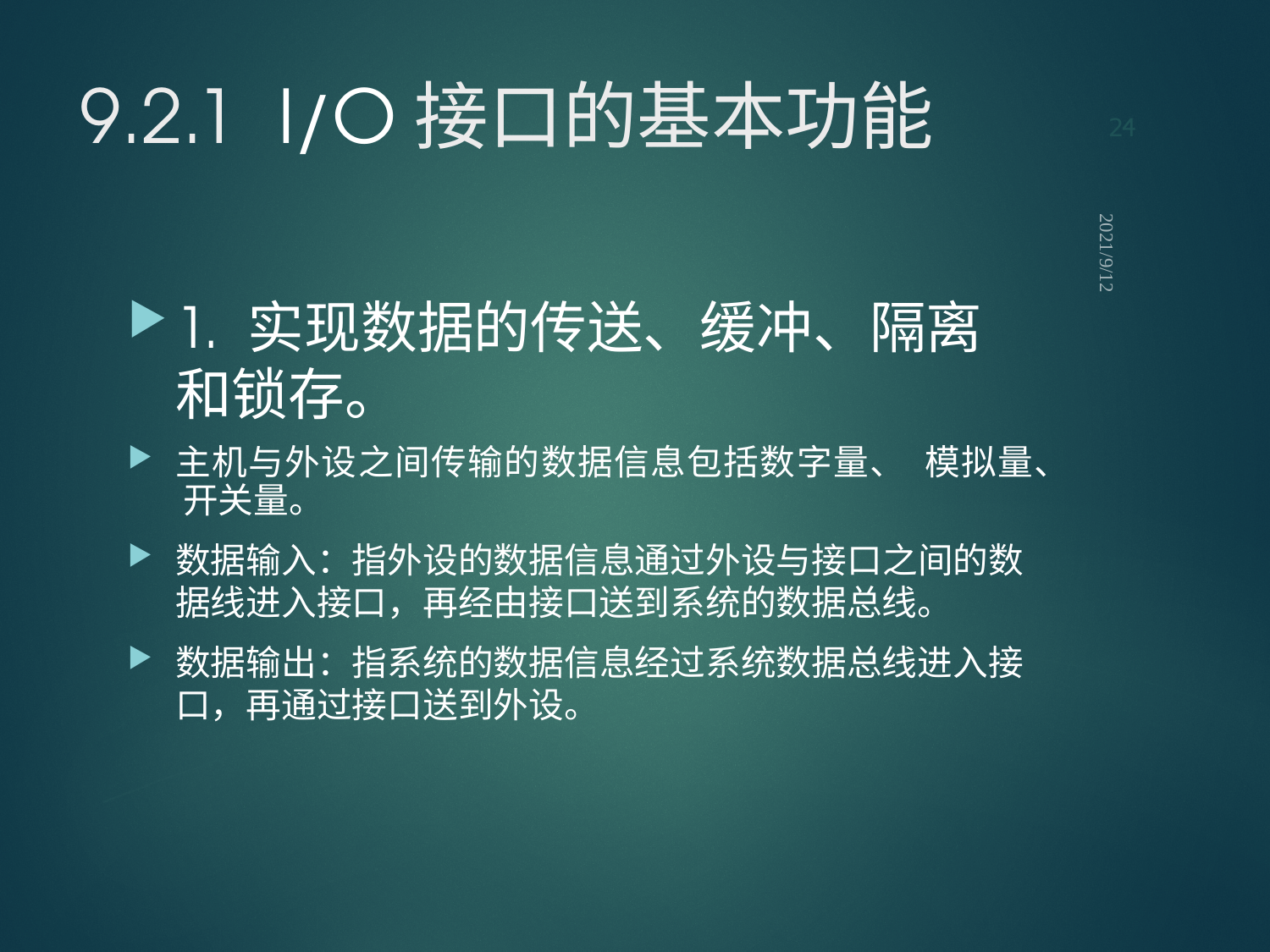

24
# 9.2.1  I/O接口的基本功能
2021/9/12
1. 实现数据的传送、缓冲、隔离和锁存。
主机与外设之间传输的数据信息包括数字量、  模拟量、 开关量。
数据输入：指外设的数据信息通过外设与接口之间的数据线进入接口，再经由接口送到系统的数据总线。
数据输出：指系统的数据信息经过系统数据总线进入接口，再通过接口送到外设。